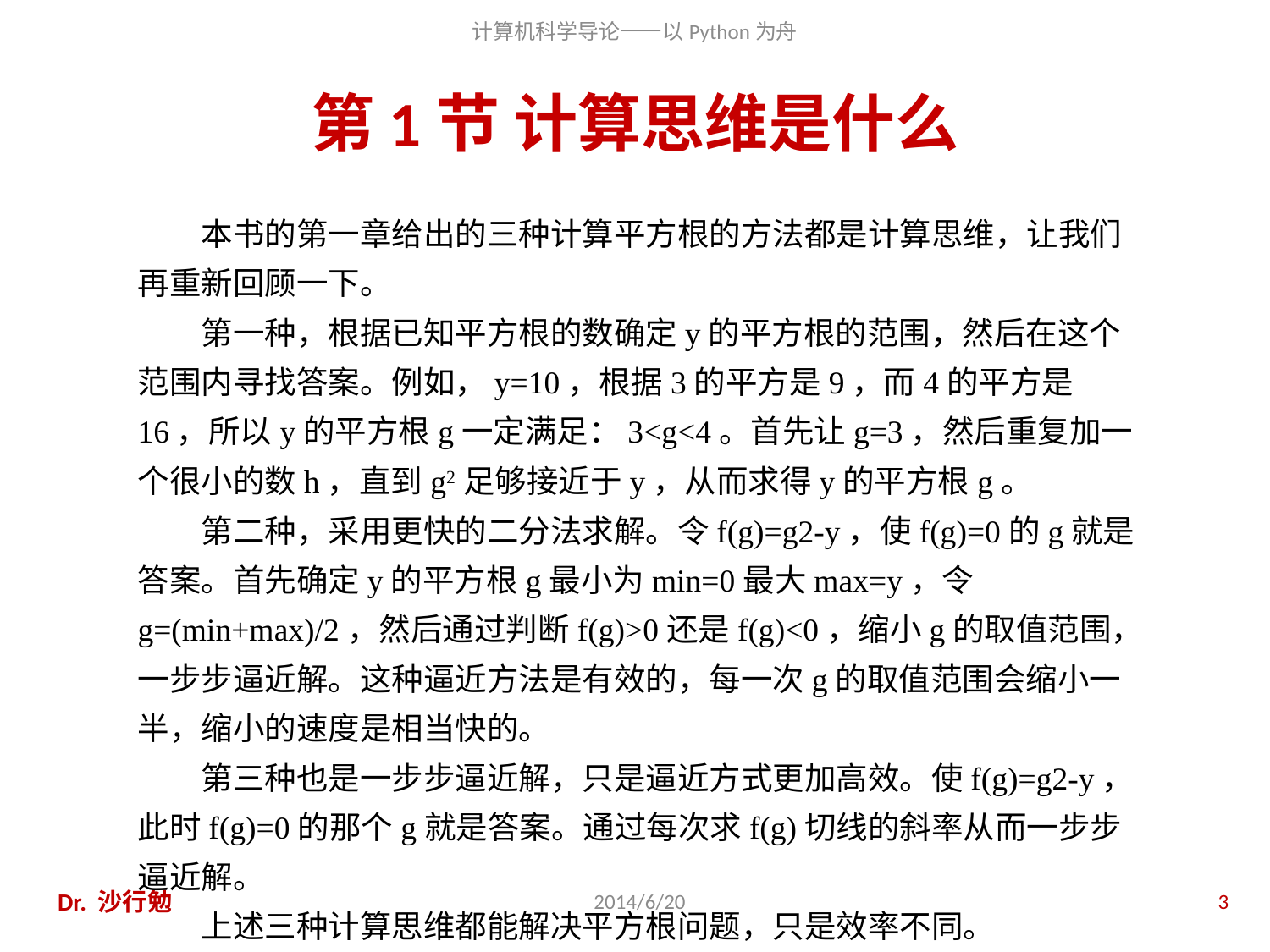

# 第1节 计算思维是什么
本书的第一章给出的三种计算平方根的方法都是计算思维，让我们再重新回顾一下。
第一种，根据已知平方根的数确定y的平方根的范围，然后在这个范围内寻找答案。例如，y=10，根据3的平方是9，而4的平方是16，所以y的平方根g一定满足：3<g<4。首先让g=3，然后重复加一个很小的数h，直到g2足够接近于y，从而求得y的平方根g。
第二种，采用更快的二分法求解。令f(g)=g2-y，使f(g)=0的g就是答案。首先确定y的平方根g最小为min=0最大max=y，令g=(min+max)/2，然后通过判断f(g)>0还是f(g)<0，缩小g的取值范围，一步步逼近解。这种逼近方法是有效的，每一次g的取值范围会缩小一半，缩小的速度是相当快的。
第三种也是一步步逼近解，只是逼近方式更加高效。使f(g)=g2-y，此时f(g)=0的那个g就是答案。通过每次求f(g)切线的斜率从而一步步逼近解。
上述三种计算思维都能解决平方根问题，只是效率不同。
Dr. 沙行勉
2014/6/20
3